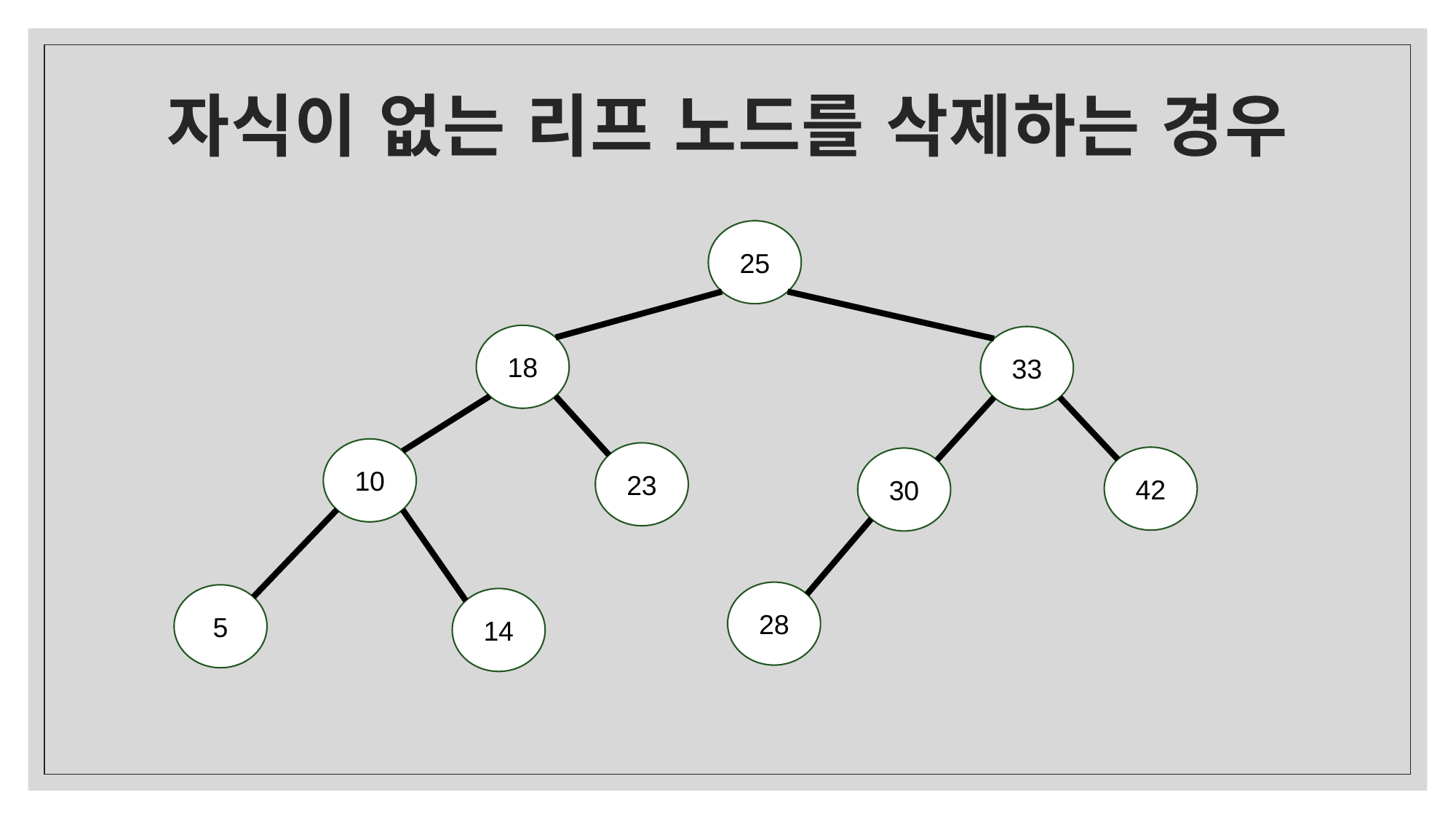

# 자식이 없는 리프 노드를 삭제하는 경우
25
18
33
10
23
42
30
28
5
14